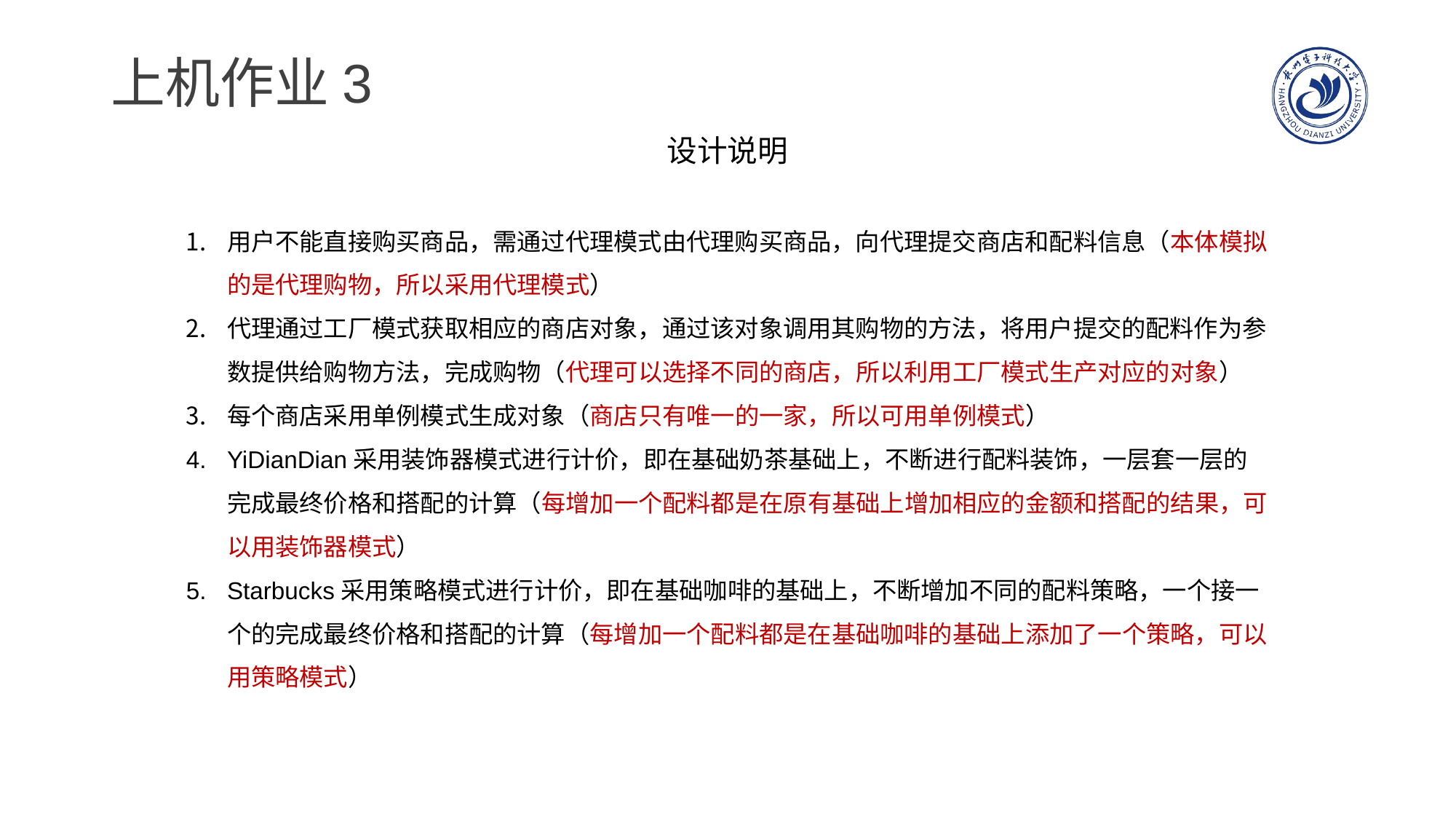

# 上机作业3
设计说明
用户不能直接购买商品，需通过代理模式由代理购买商品，向代理提交商店和配料信息（本体模拟的是代理购物，所以采用代理模式）
代理通过工厂模式获取相应的商店对象，通过该对象调用其购物的方法，将用户提交的配料作为参数提供给购物方法，完成购物（代理可以选择不同的商店，所以利用工厂模式生产对应的对象）
每个商店采用单例模式生成对象（商店只有唯一的一家，所以可用单例模式）
YiDianDian采用装饰器模式进行计价，即在基础奶茶基础上，不断进行配料装饰，一层套一层的完成最终价格和搭配的计算（每增加一个配料都是在原有基础上增加相应的金额和搭配的结果，可以用装饰器模式）
Starbucks采用策略模式进行计价，即在基础咖啡的基础上，不断增加不同的配料策略，一个接一个的完成最终价格和搭配的计算（每增加一个配料都是在基础咖啡的基础上添加了一个策略，可以用策略模式）